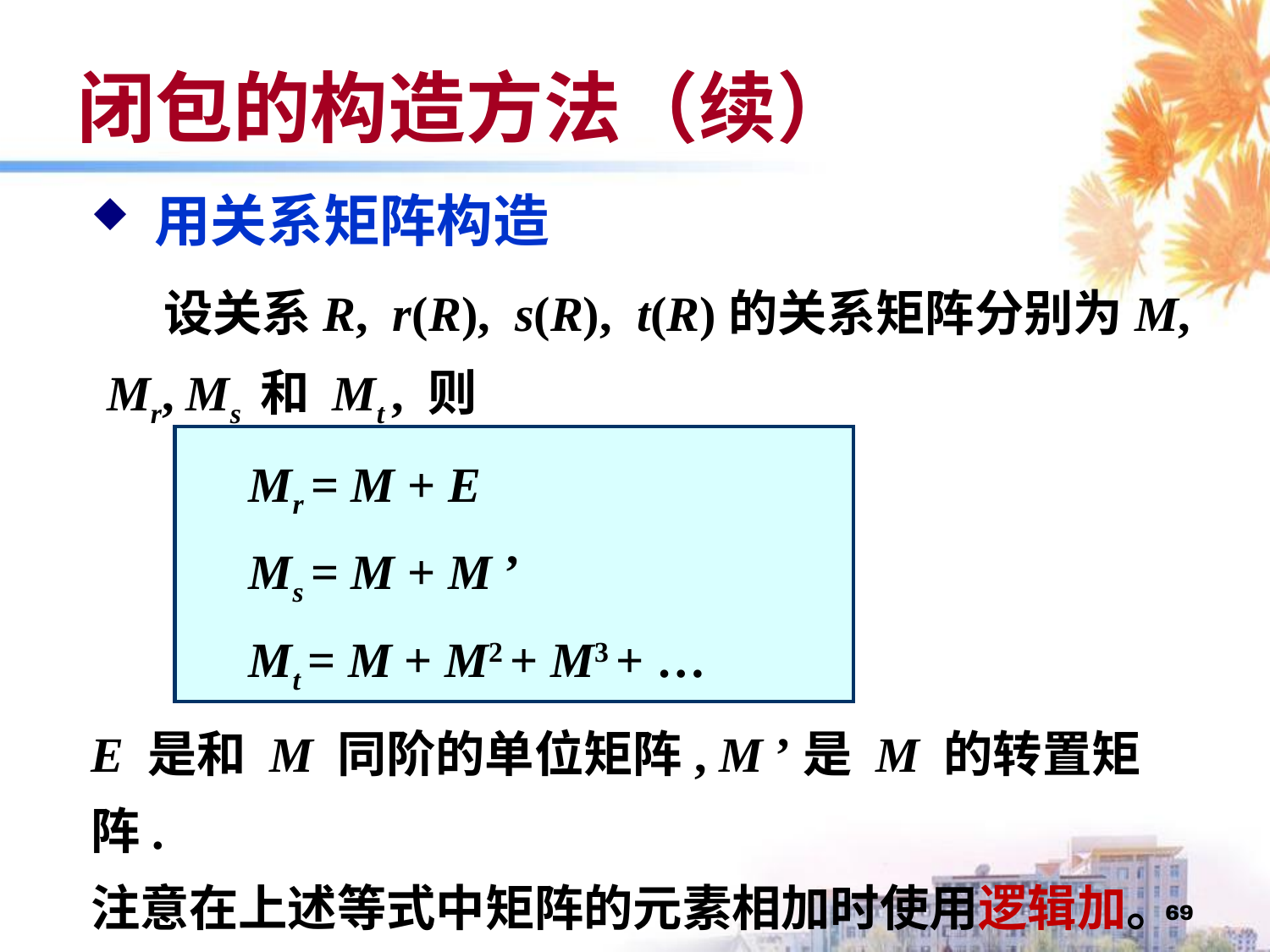

# 闭包的构造方法（续）
用关系矩阵构造

    设关系R,  r(R),  s(R),  t(R)的关系矩阵分别为M, Mr, Ms 和 Mt , 则
     Mr = M + E
     Ms = M + M ’
     Mt = M + M2 + M3 + …
E 是和 M 同阶的单位矩阵, M ’是 M 的转置矩阵.
注意在上述等式中矩阵的元素相加时使用逻辑加。
69